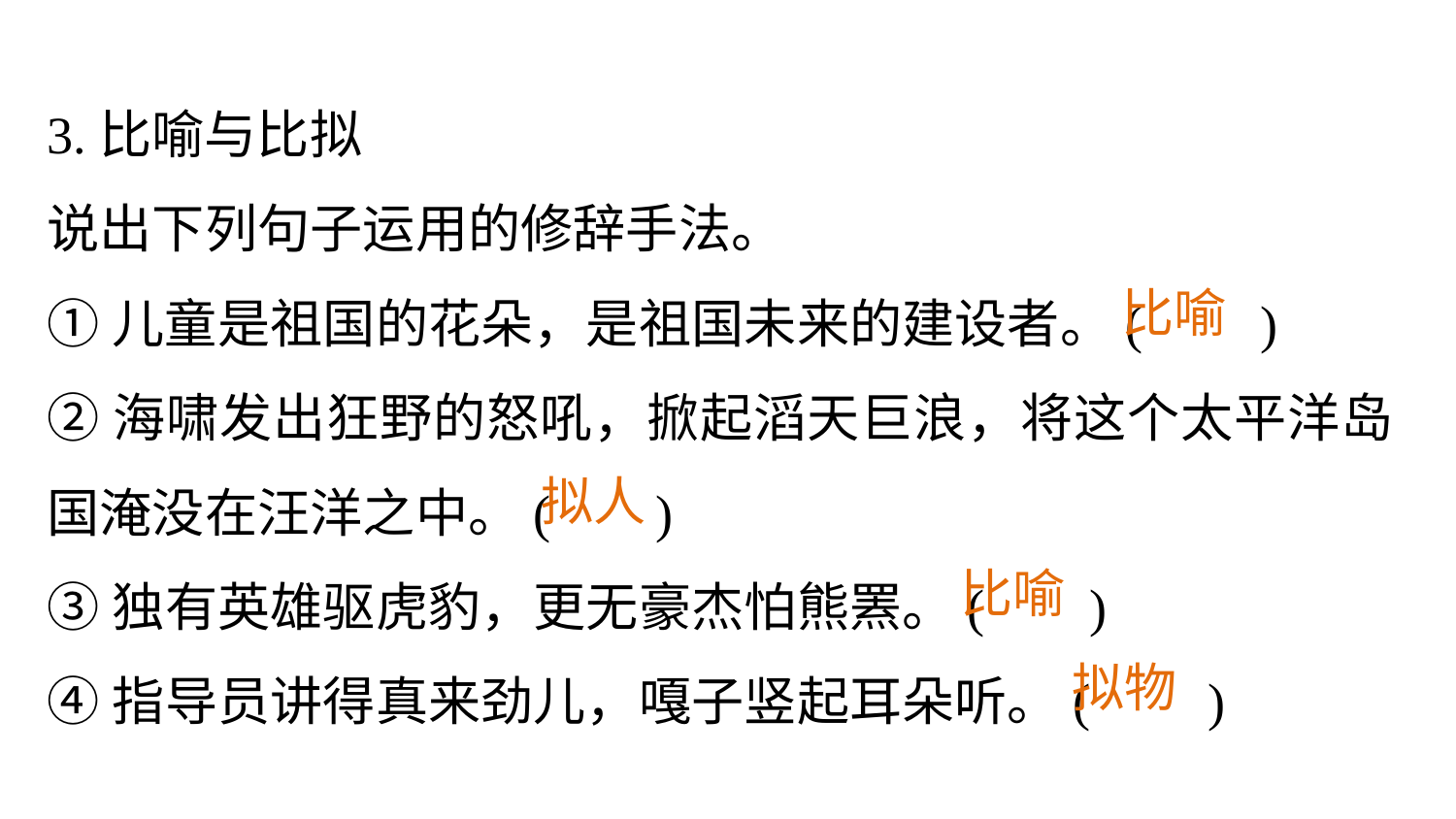

3.比喻与比拟
说出下列句子运用的修辞手法。
①儿童是祖国的花朵，是祖国未来的建设者。(         )
②海啸发出狂野的怒吼，掀起滔天巨浪，将这个太平洋岛国淹没在汪洋之中。(        )
③独有英雄驱虎豹，更无豪杰怕熊罴。(        )
④指导员讲得真来劲儿，嘎子竖起耳朵听。(         )
比喻
拟人
比喻
拟物